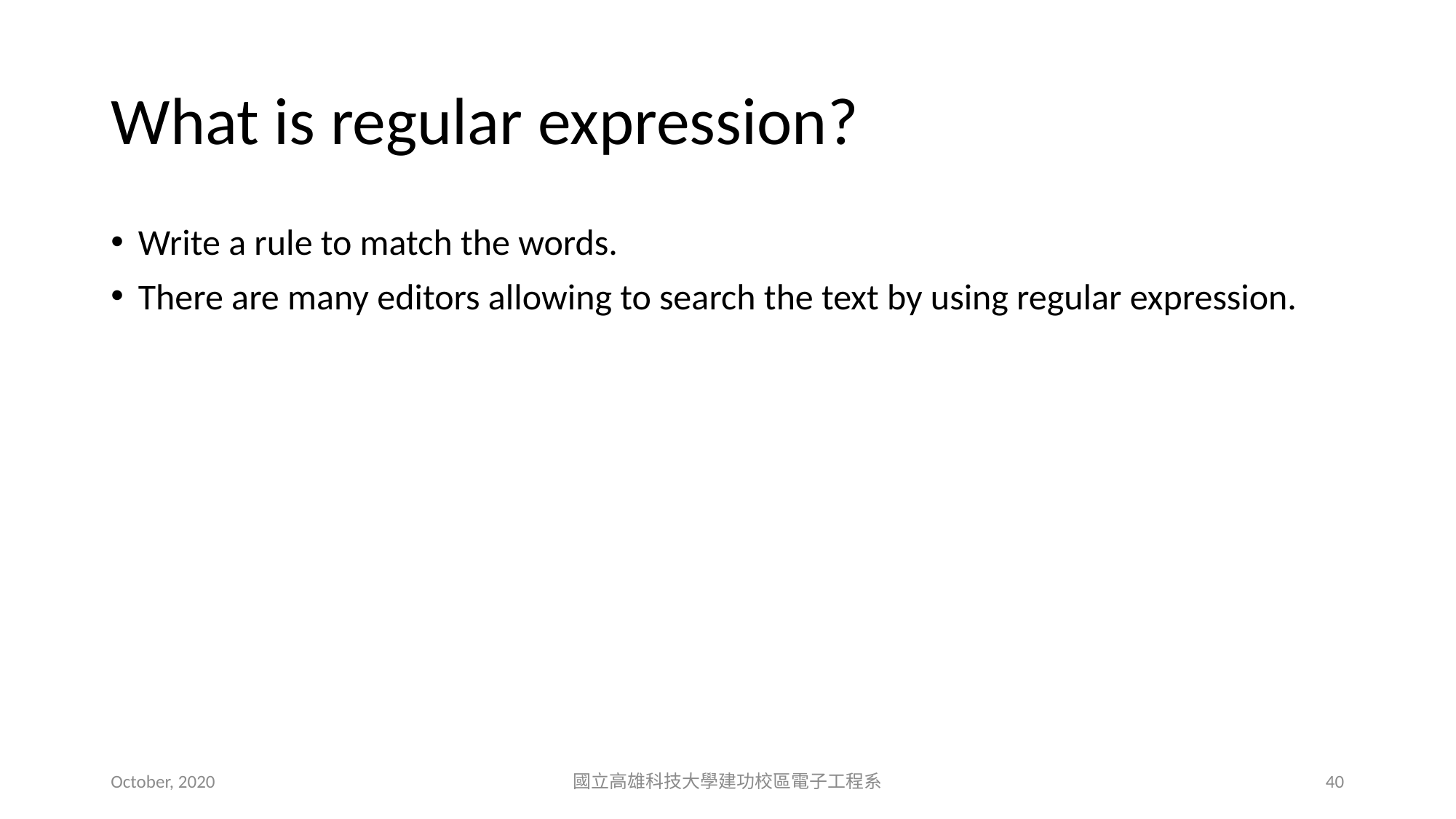

# What is regular expression?
Write a rule to match the words.
There are many editors allowing to search the text by using regular expression.
October, 2020
國立高雄科技大學建功校區電子工程系
40